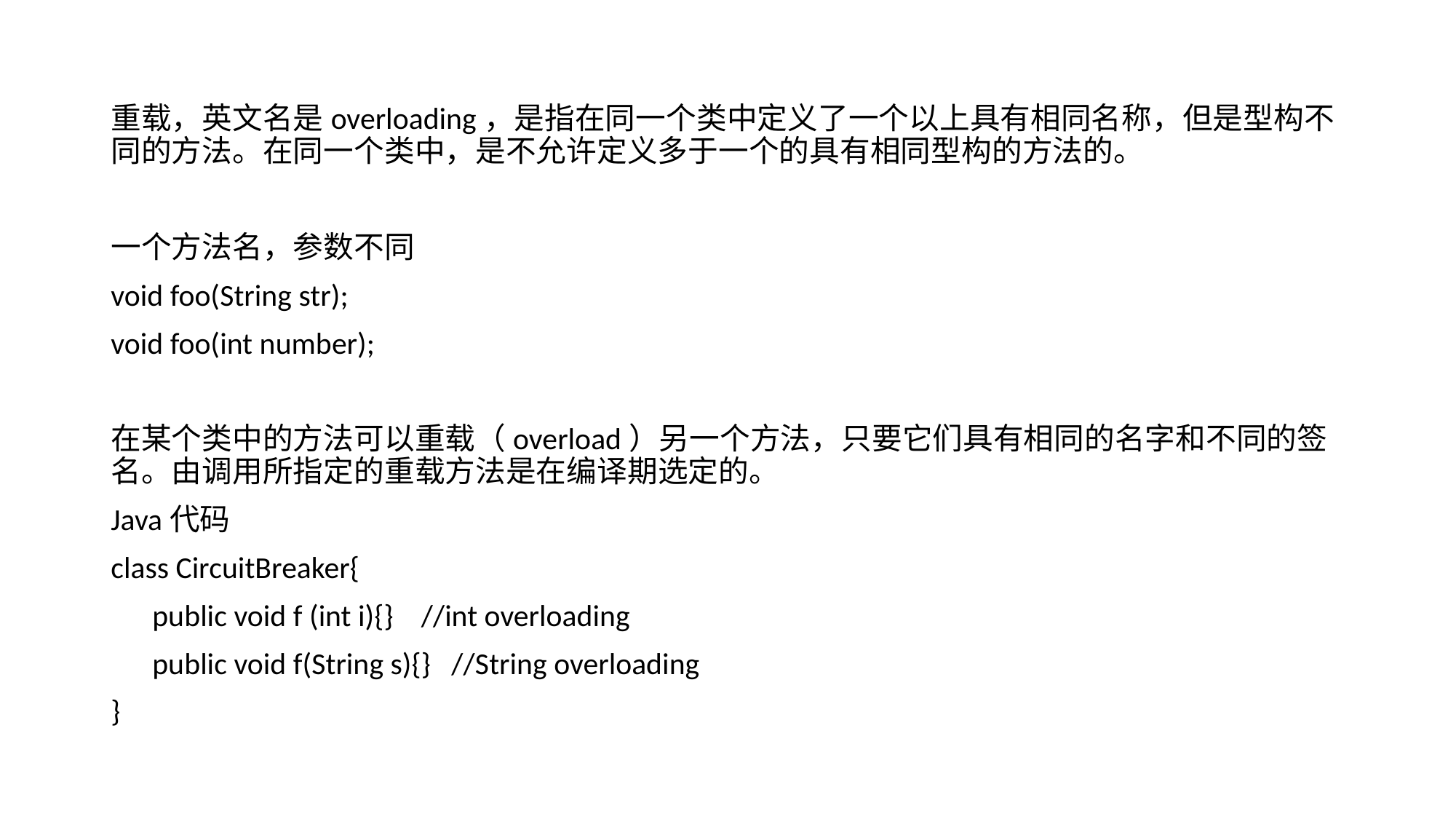

重载，英文名是overloading，是指在同一个类中定义了一个以上具有相同名称，但是型构不同的方法。在同一个类中，是不允许定义多于一个的具有相同型构的方法的。

一个方法名，参数不同
void foo(String str);
void foo(int number);

在某个类中的方法可以重载（overload）另一个方法，只要它们具有相同的名字和不同的签名。由调用所指定的重载方法是在编译期选定的。
Java代码
class CircuitBreaker{
      public void f (int i){}    //int overloading
      public void f(String s){}   //String overloading
}